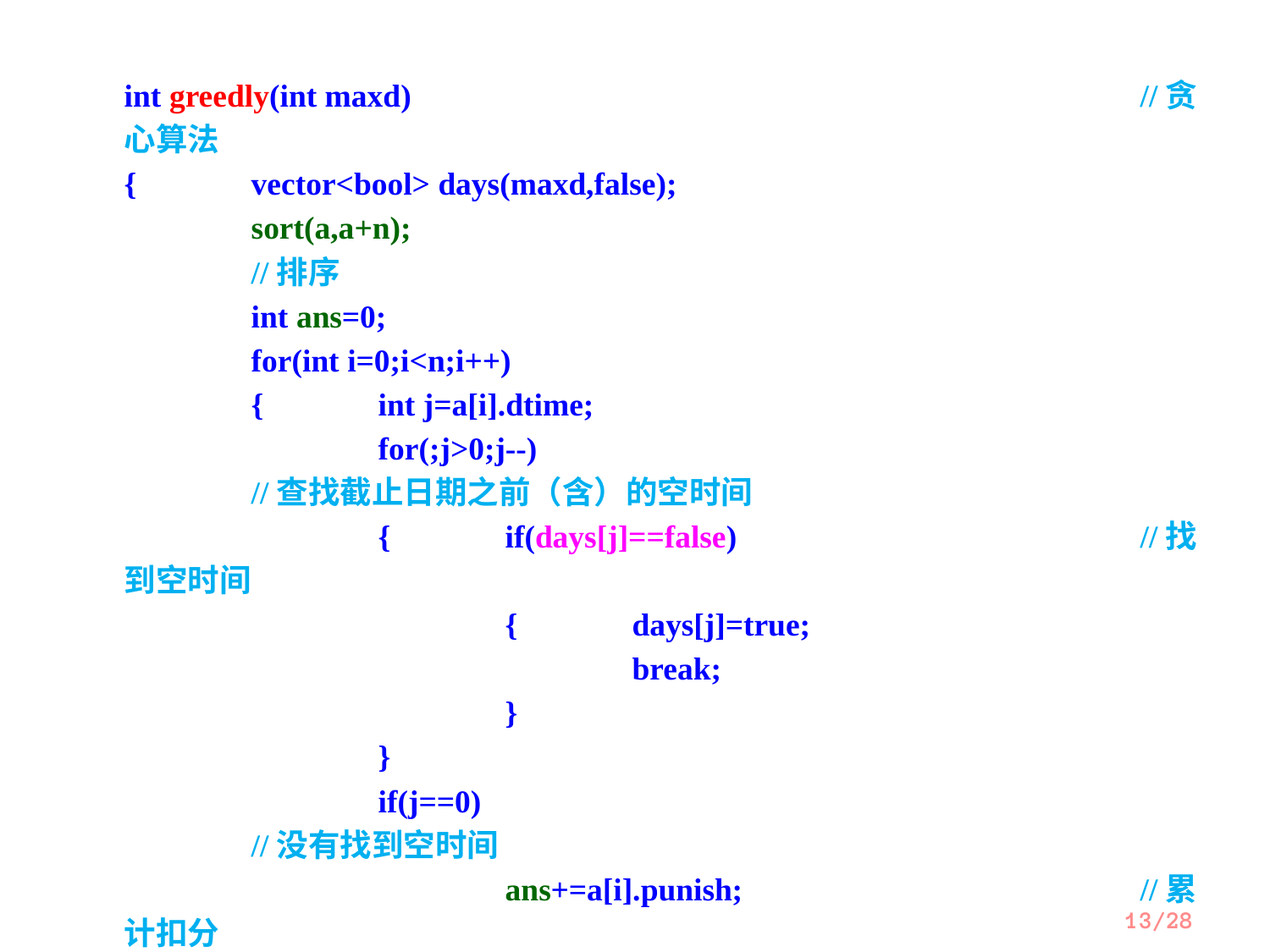

int greedly(int maxd)						//贪心算法
{	vector<bool> days(maxd,false);
	sort(a,a+n);							//排序
	int ans=0;
	for(int i=0;i<n;i++)
	{	int j=a[i].dtime;
		for(;j>0;j--)						//查找截止日期之前（含）的空时间
		{	if(days[j]==false)				//找到空时间
			{	days[j]=true;
				break;
      			}
		}
		if(j==0)							//没有找到空时间
			ans+=a[i].punish;				//累计扣分
	}
	return ans;
}
13/28